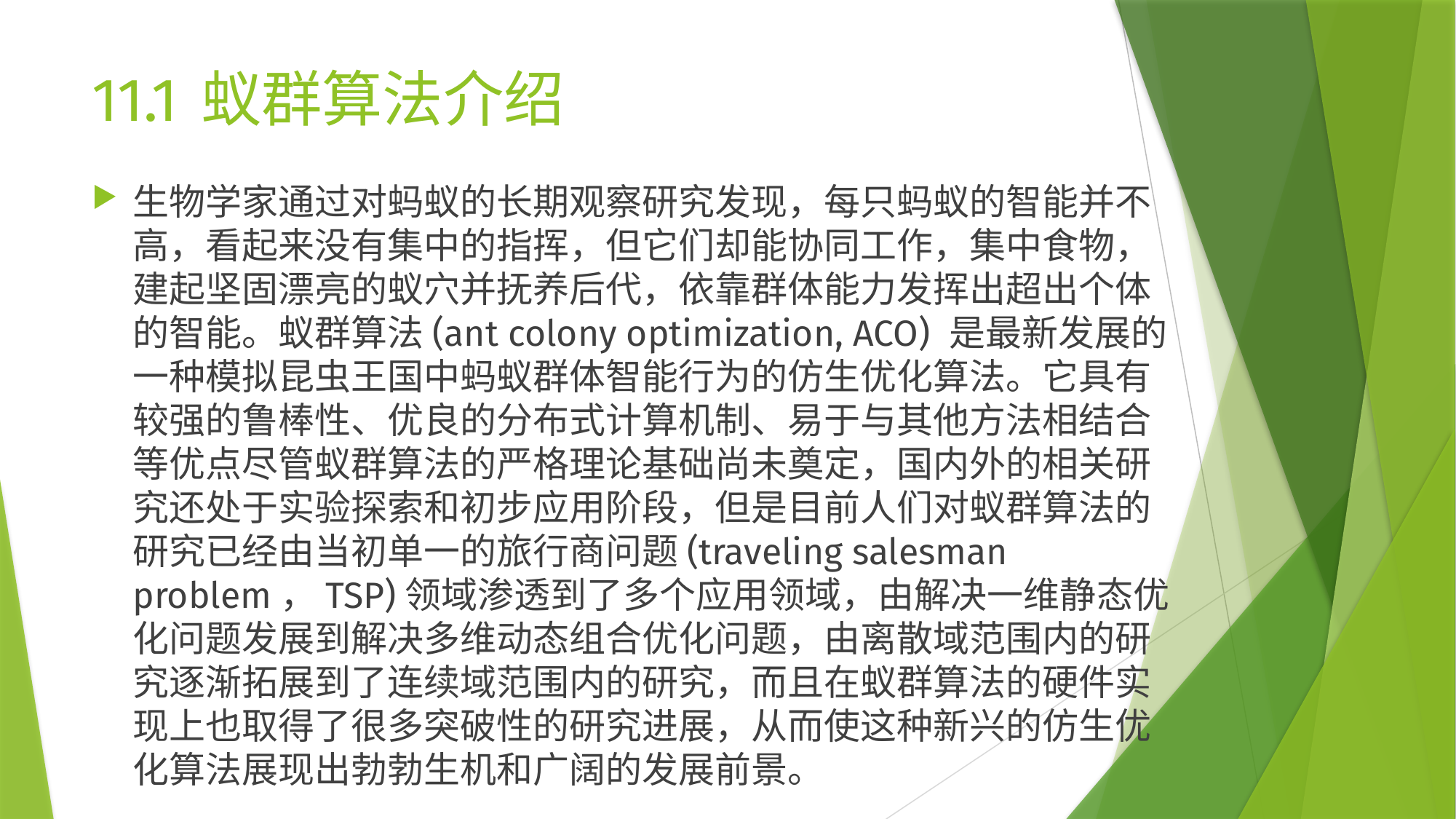

# 11.1 	蚁群算法介绍
生物学家通过对蚂蚁的长期观察研究发现，每只蚂蚁的智能并不高，看起来没有集中的指挥，但它们却能协同工作，集中食物，建起坚固漂亮的蚁穴并抚养后代，依靠群体能力发挥出超出个体的智能。蚁群算法(ant colony optimization, ACO) 是最新发展的一种模拟昆虫王国中蚂蚁群体智能行为的仿生优化算法。它具有较强的鲁棒性、优良的分布式计算机制、易于与其他方法相结合等优点尽管蚁群算法的严格理论基础尚未奠定，国内外的相关研究还处于实验探索和初步应用阶段，但是目前人们对蚁群算法的研究已经由当初单一的旅行商问题(traveling salesman problem，TSP)领域渗透到了多个应用领域，由解决一维静态优化问题发展到解决多维动态组合优化问题，由离散域范围内的研究逐渐拓展到了连续域范围内的研究，而且在蚁群算法的硬件实现上也取得了很多突破性的研究进展，从而使这种新兴的仿生优化算法展现出勃勃生机和广阔的发展前景。